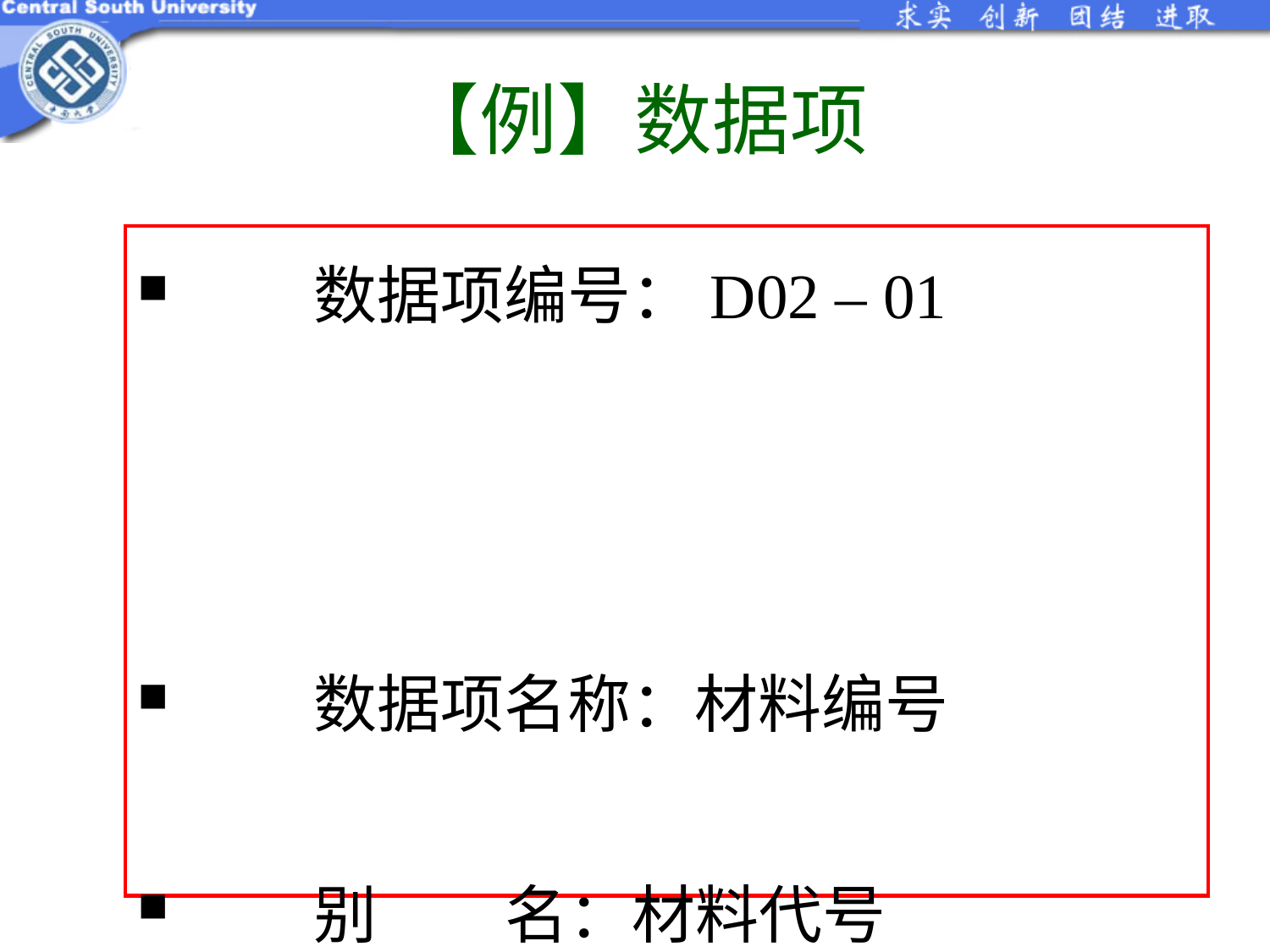

# 【例】数据项
        数据项编号：D02 – 01
        数据项名称：材料编号
        别         名：材料代号
        简         述:   某种材料的代码
        类型及宽度：字符型，4位
        取 值  范 围： 0001-9999